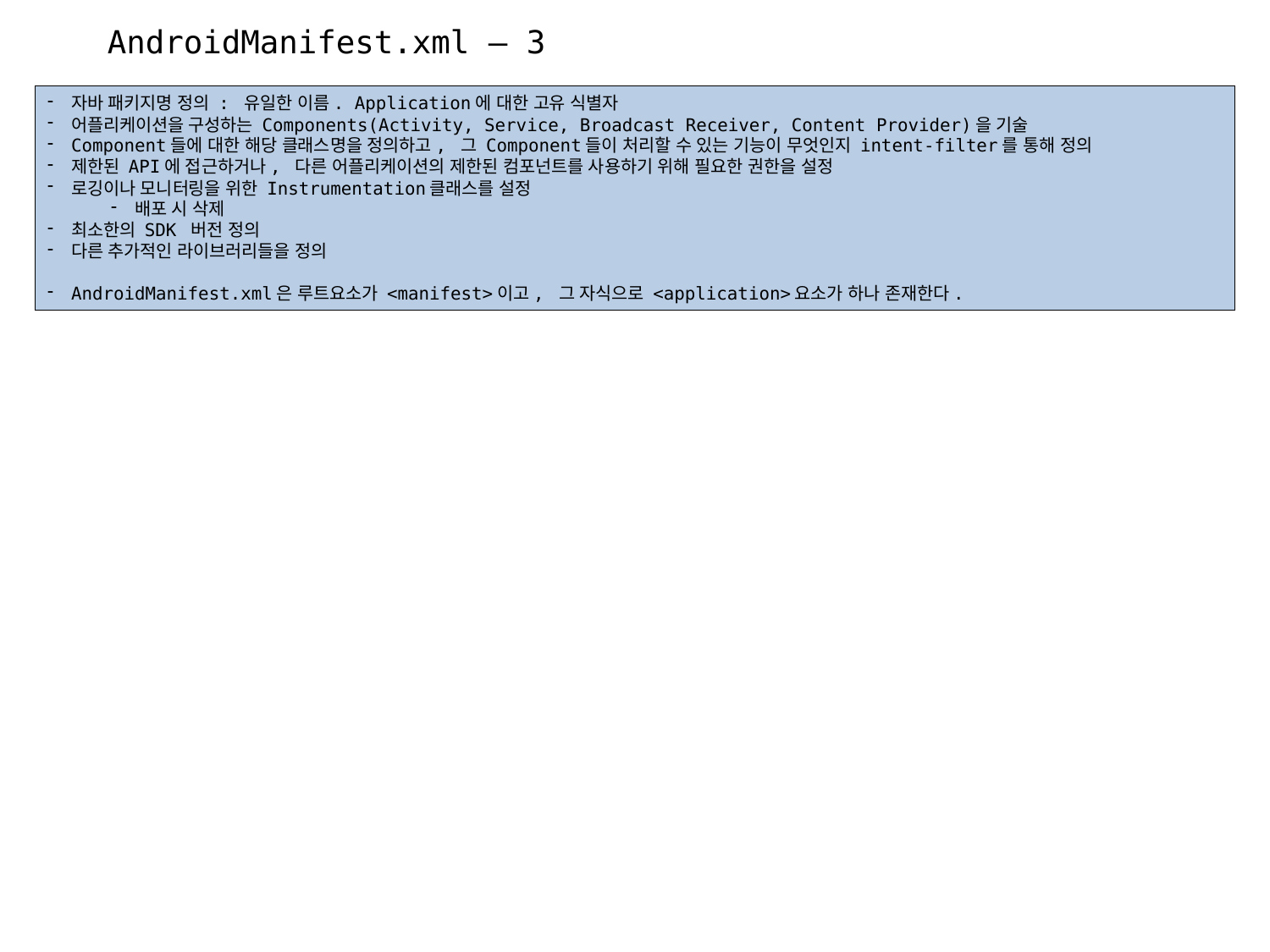

AndroidManifest.xml – 3
자바 패키지명 정의 : 유일한 이름. Application에 대한 고유 식별자
어플리케이션을 구성하는 Components(Activity, Service, Broadcast Receiver, Content Provider)을 기술
Component들에 대한 해당 클래스명을 정의하고, 그 Component들이 처리할 수 있는 기능이 무엇인지 intent-filter를 통해 정의
제한된 API에 접근하거나, 다른 어플리케이션의 제한된 컴포넌트를 사용하기 위해 필요한 권한을 설정
로깅이나 모니터링을 위한 Instrumentation클래스를 설정
배포 시 삭제
최소한의 SDK 버전 정의
다른 추가적인 라이브러리들을 정의

AndroidManifest.xml은 루트요소가 <manifest>이고, 그 자식으로 <application>요소가 하나 존재한다.